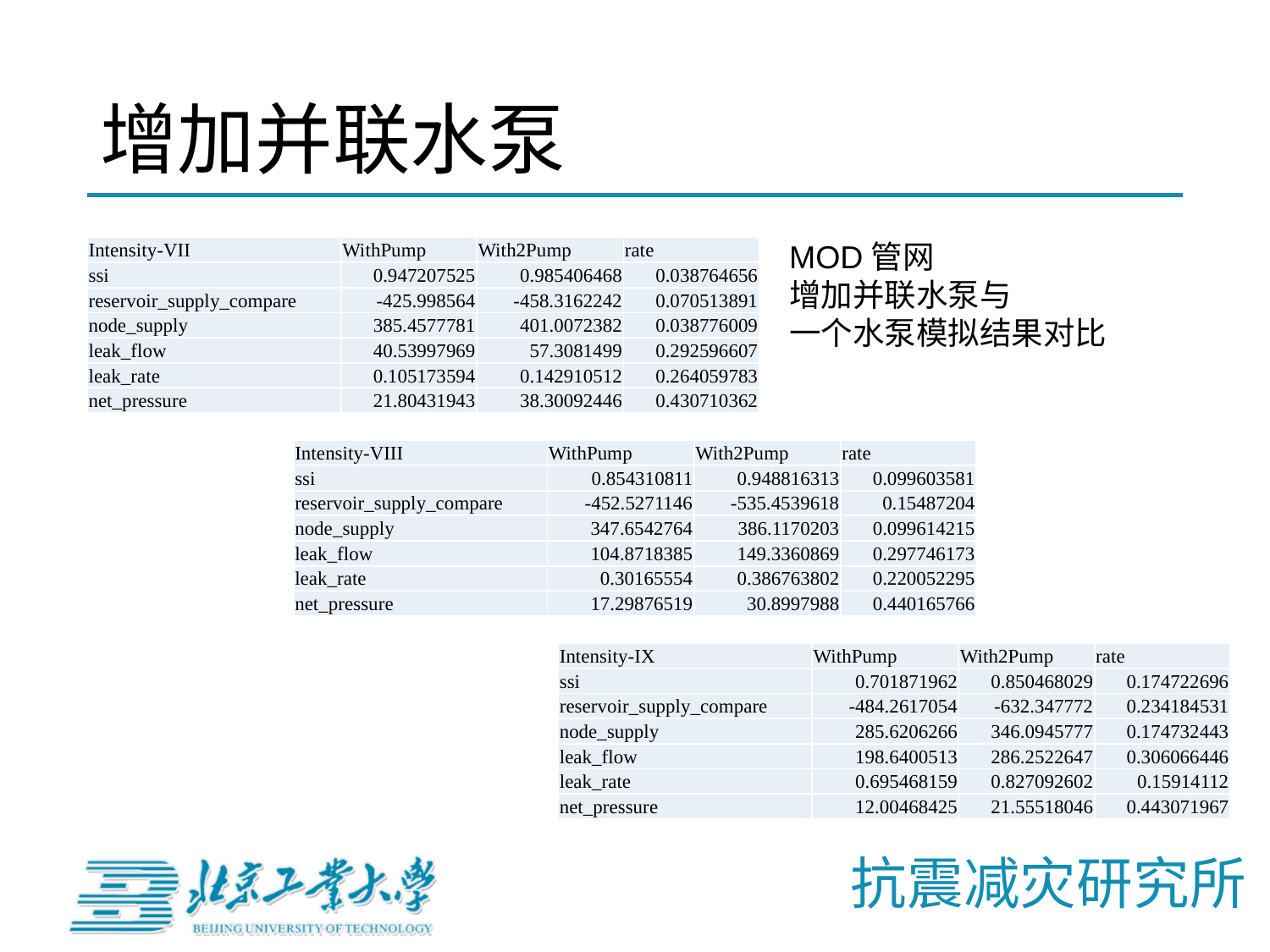

# 增加并联水泵
| Intensity-VII | WithPump | With2Pump | rate |
| --- | --- | --- | --- |
| ssi | 0.947207525 | 0.985406468 | 0.038764656 |
| reservoir\_supply\_compare | -425.998564 | -458.3162242 | 0.070513891 |
| node\_supply | 385.4577781 | 401.0072382 | 0.038776009 |
| leak\_flow | 40.53997969 | 57.3081499 | 0.292596607 |
| leak\_rate | 0.105173594 | 0.142910512 | 0.264059783 |
| net\_pressure | 21.80431943 | 38.30092446 | 0.430710362 |
MOD管网
增加并联水泵与
一个水泵模拟结果对比
| Intensity-VIII | WithPump | With2Pump | rate |
| --- | --- | --- | --- |
| ssi | 0.854310811 | 0.948816313 | 0.099603581 |
| reservoir\_supply\_compare | -452.5271146 | -535.4539618 | 0.15487204 |
| node\_supply | 347.6542764 | 386.1170203 | 0.099614215 |
| leak\_flow | 104.8718385 | 149.3360869 | 0.297746173 |
| leak\_rate | 0.30165554 | 0.386763802 | 0.220052295 |
| net\_pressure | 17.29876519 | 30.8997988 | 0.440165766 |
| Intensity-IX | WithPump | With2Pump | rate |
| --- | --- | --- | --- |
| ssi | 0.701871962 | 0.850468029 | 0.174722696 |
| reservoir\_supply\_compare | -484.2617054 | -632.347772 | 0.234184531 |
| node\_supply | 285.6206266 | 346.0945777 | 0.174732443 |
| leak\_flow | 198.6400513 | 286.2522647 | 0.306066446 |
| leak\_rate | 0.695468159 | 0.827092602 | 0.15914112 |
| net\_pressure | 12.00468425 | 21.55518046 | 0.443071967 |